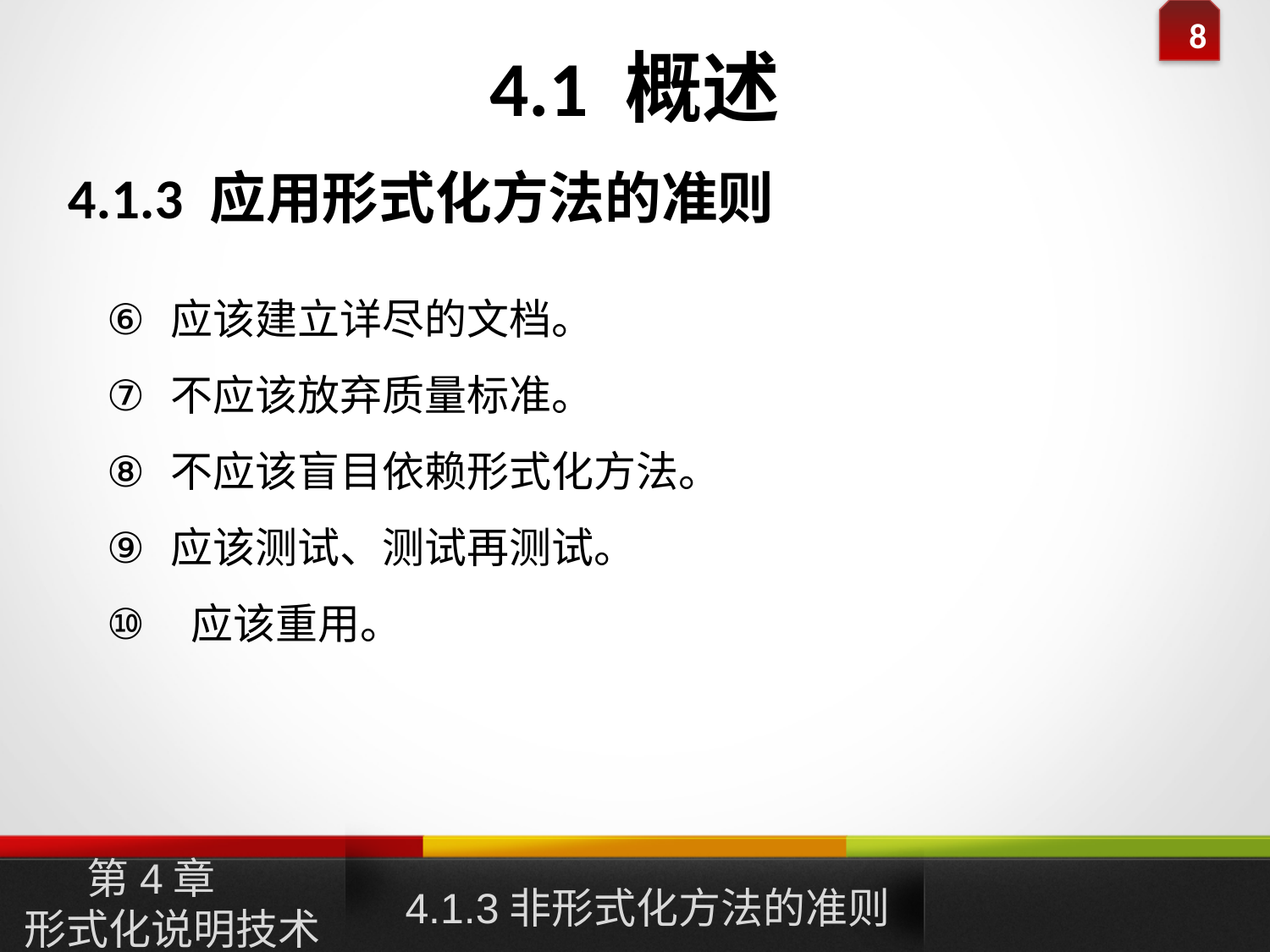

# 4.1 概述
4.1.3 应用形式化方法的准则
应该建立详尽的文档。
不应该放弃质量标准。
不应该盲目依赖形式化方法。
应该测试、测试再测试。
 应该重用。

第4章
形式化说明技术
4.1.3非形式化方法的准则